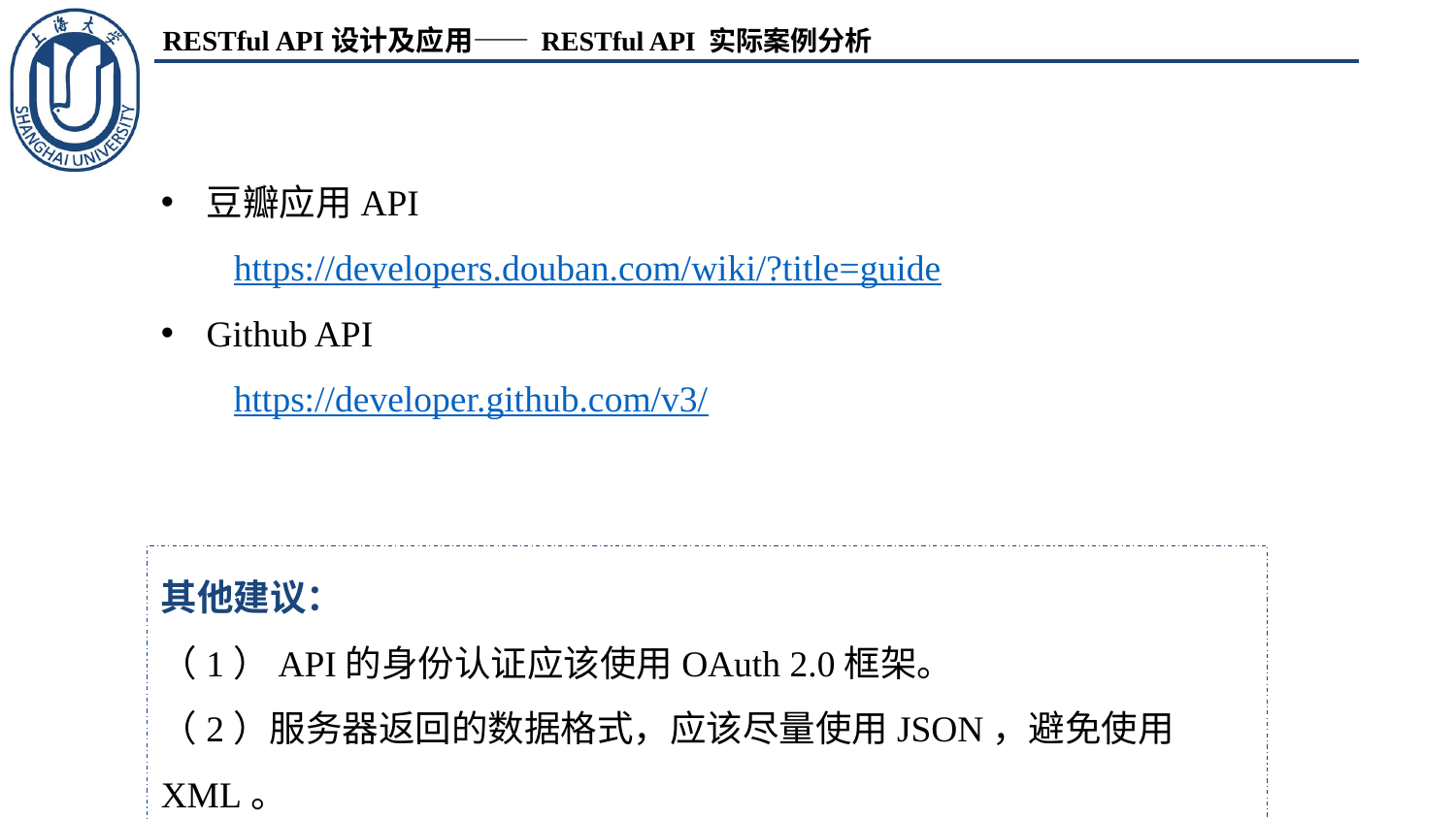

RESTful API 实际案例分析
豆瓣应用API
https://developers.douban.com/wiki/?title=guide
Github API
https://developer.github.com/v3/
其他建议：
（1）API的身份认证应该使用OAuth 2.0框架。
（2）服务器返回的数据格式，应该尽量使用JSON，避免使用XML。
21